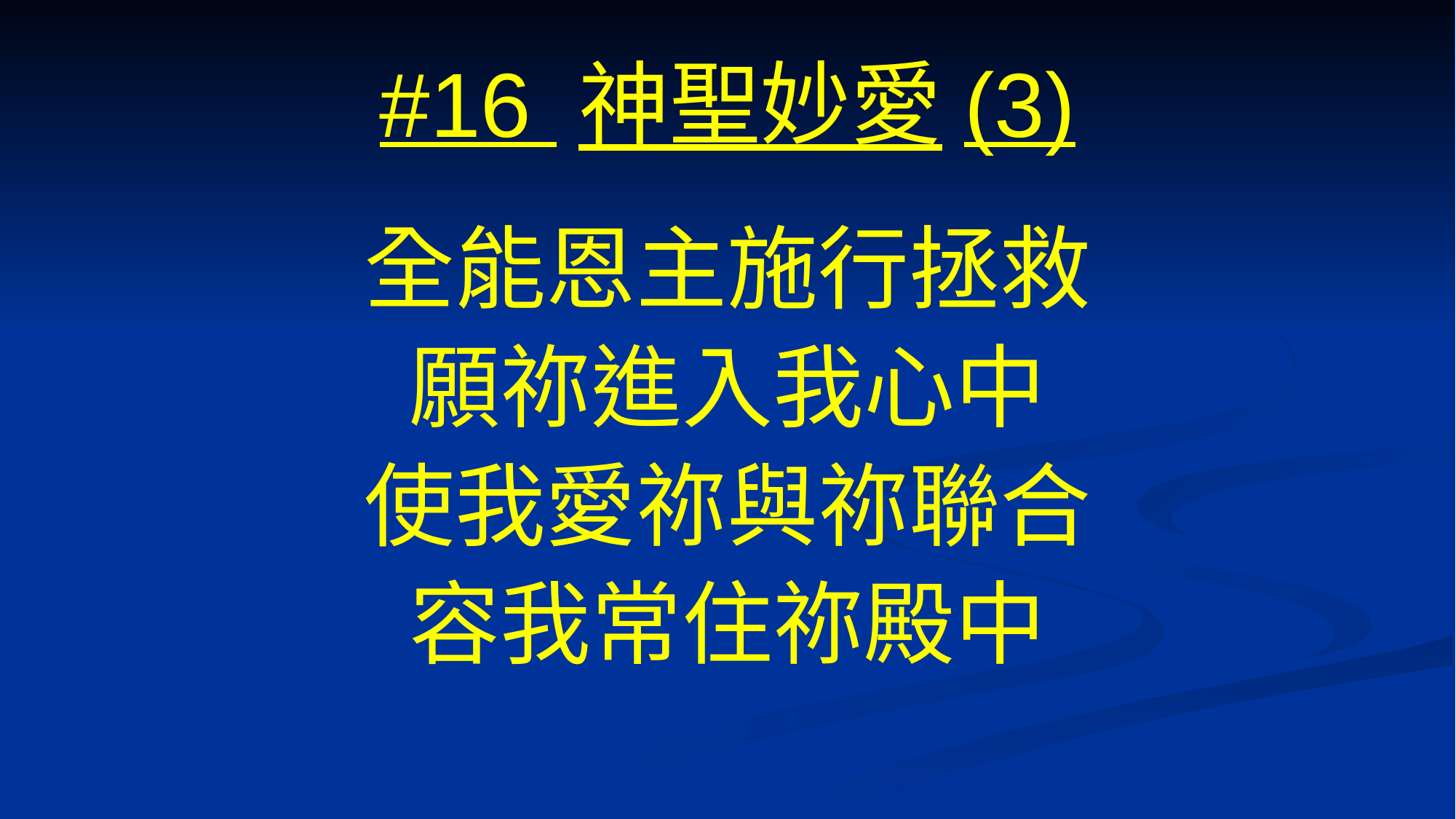

# #16 神聖妙愛(3)
全能恩主施行拯救
願祢進入我心中
使我愛祢與祢聯合
容我常住祢殿中